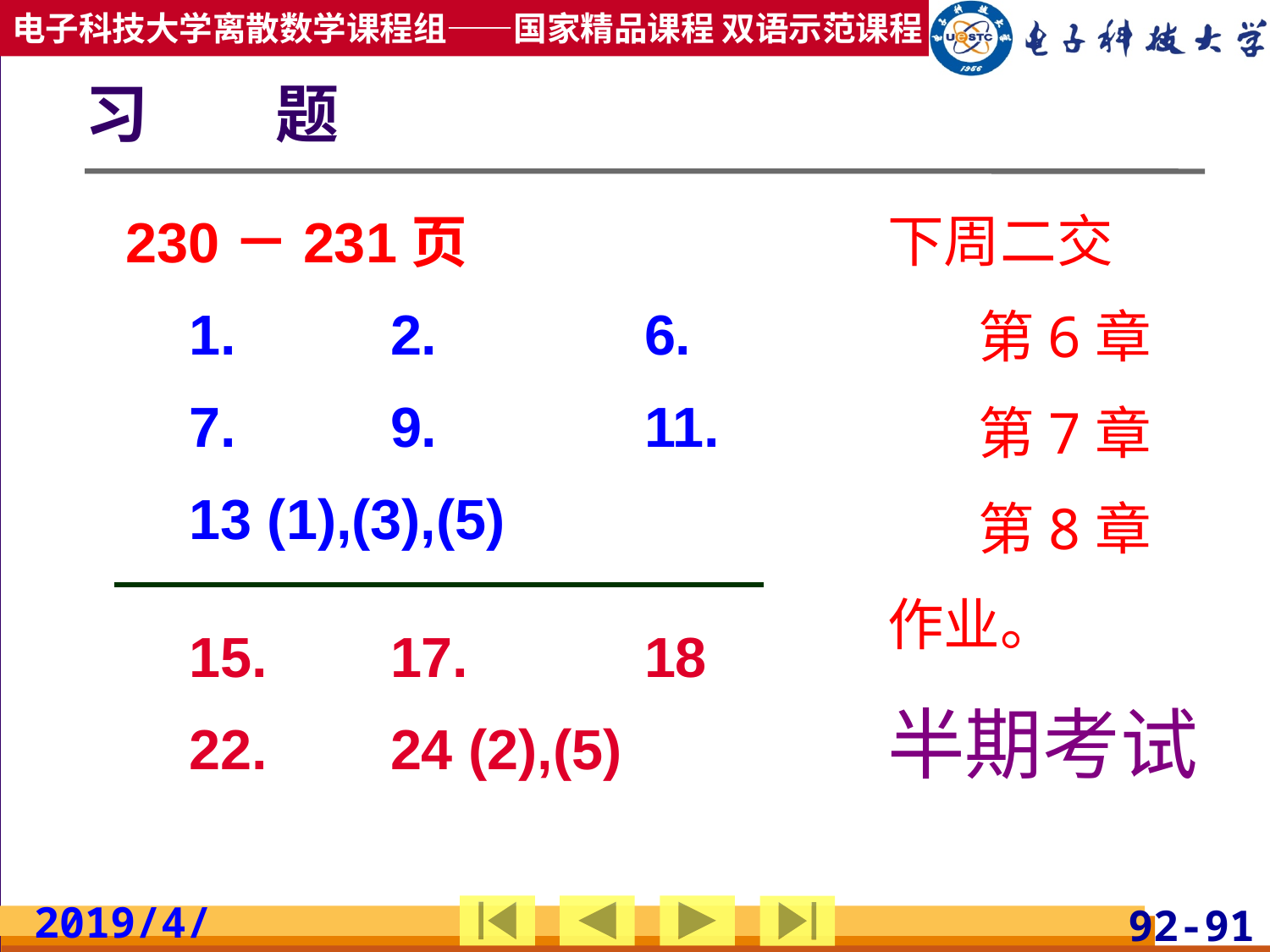

# 习　　题
230－231页
1.		2.		6.
7.		9.		11.
13 (1),(3),(5)
15.	17.		18
22.	24 (2),(5)
下周二交
第6章
第7章
第8章
作业。
半期考试
2019/4/17